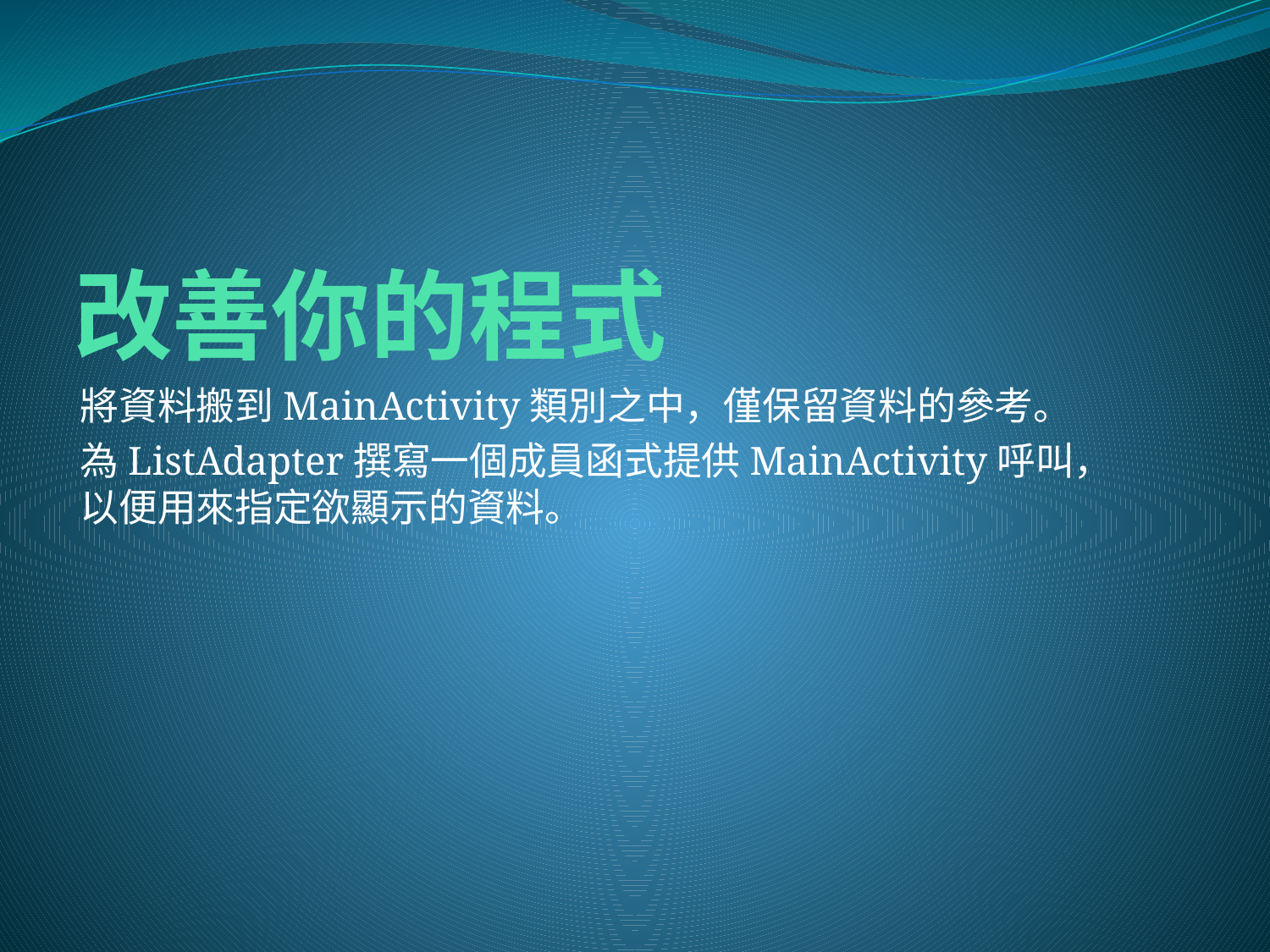

# 改善你的程式
將資料搬到MainActivity類別之中，僅保留資料的參考。
為ListAdapter撰寫一個成員函式提供MainActivity呼叫，以便用來指定欲顯示的資料。